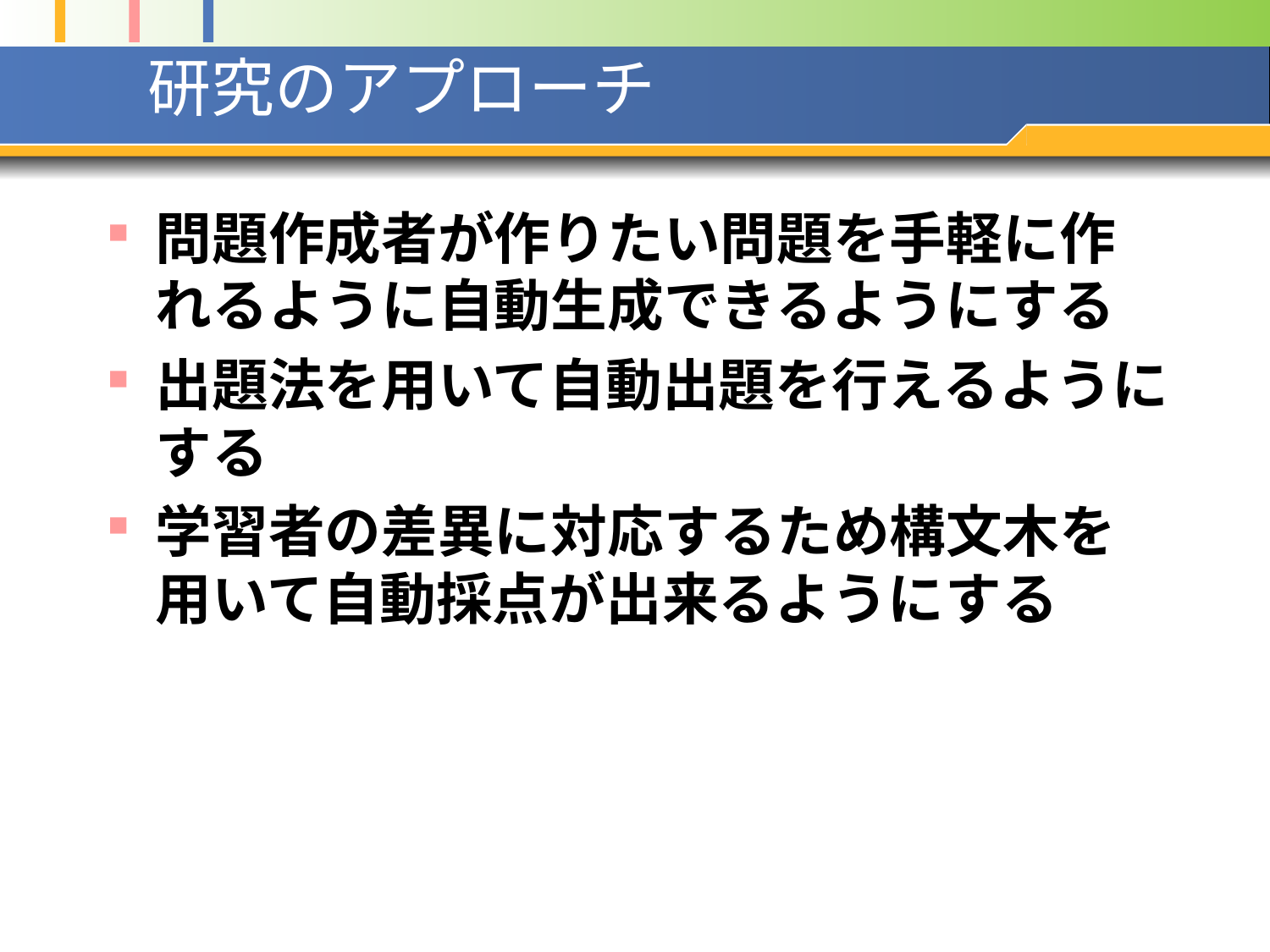

# 研究のアプローチ
問題作成者が作りたい問題を手軽に作れるように自動生成できるようにする
出題法を用いて自動出題を行えるようにする
学習者の差異に対応するため構文木を用いて自動採点が出来るようにする